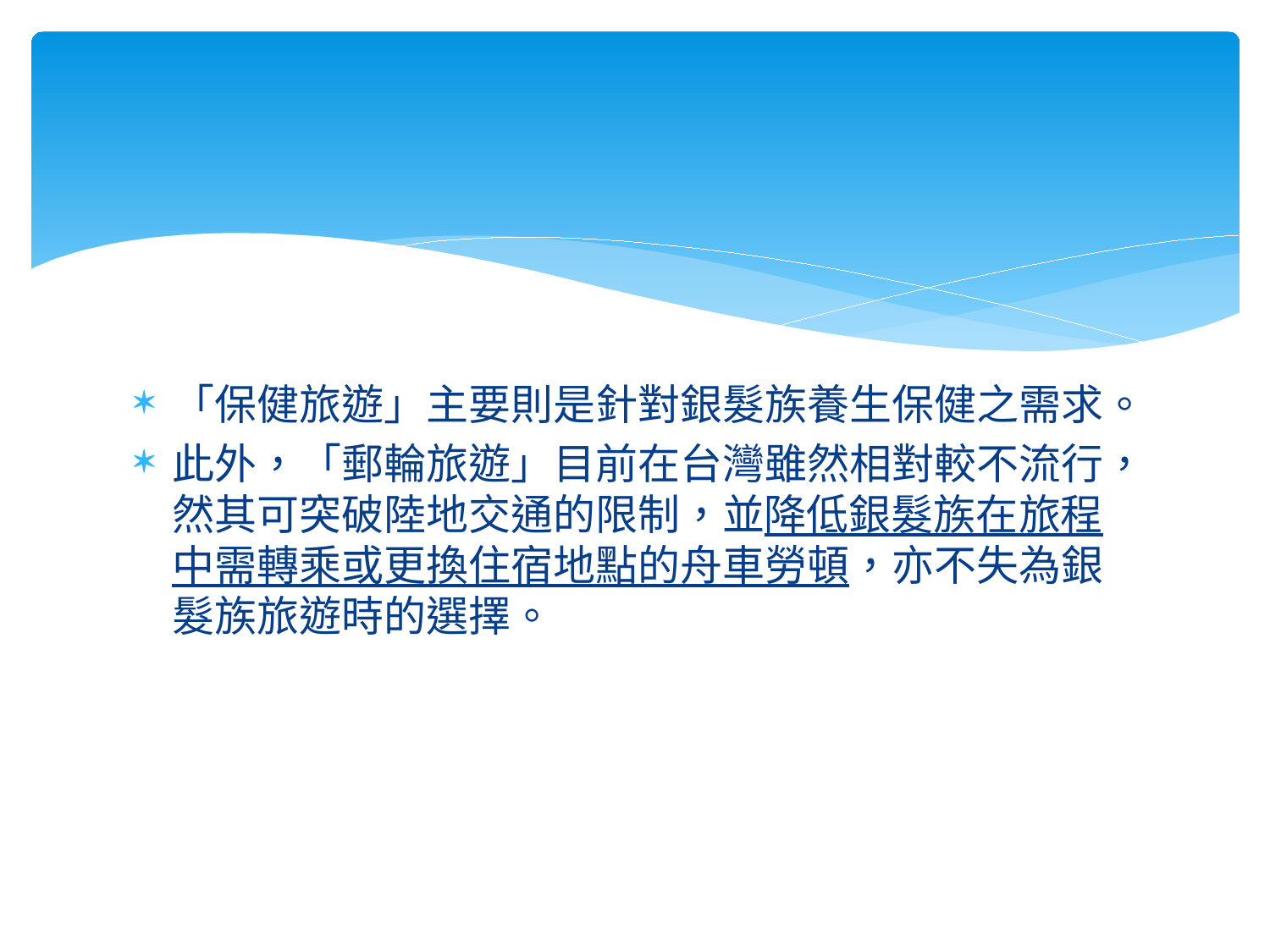

#
「保健旅遊」主要則是針對銀髮族養生保健之需求。
此外，「郵輪旅遊」目前在台灣雖然相對較不流行，然其可突破陸地交通的限制，並降低銀髮族在旅程中需轉乘或更換住宿地點的舟車勞頓，亦不失為銀髮族旅遊時的選擇。